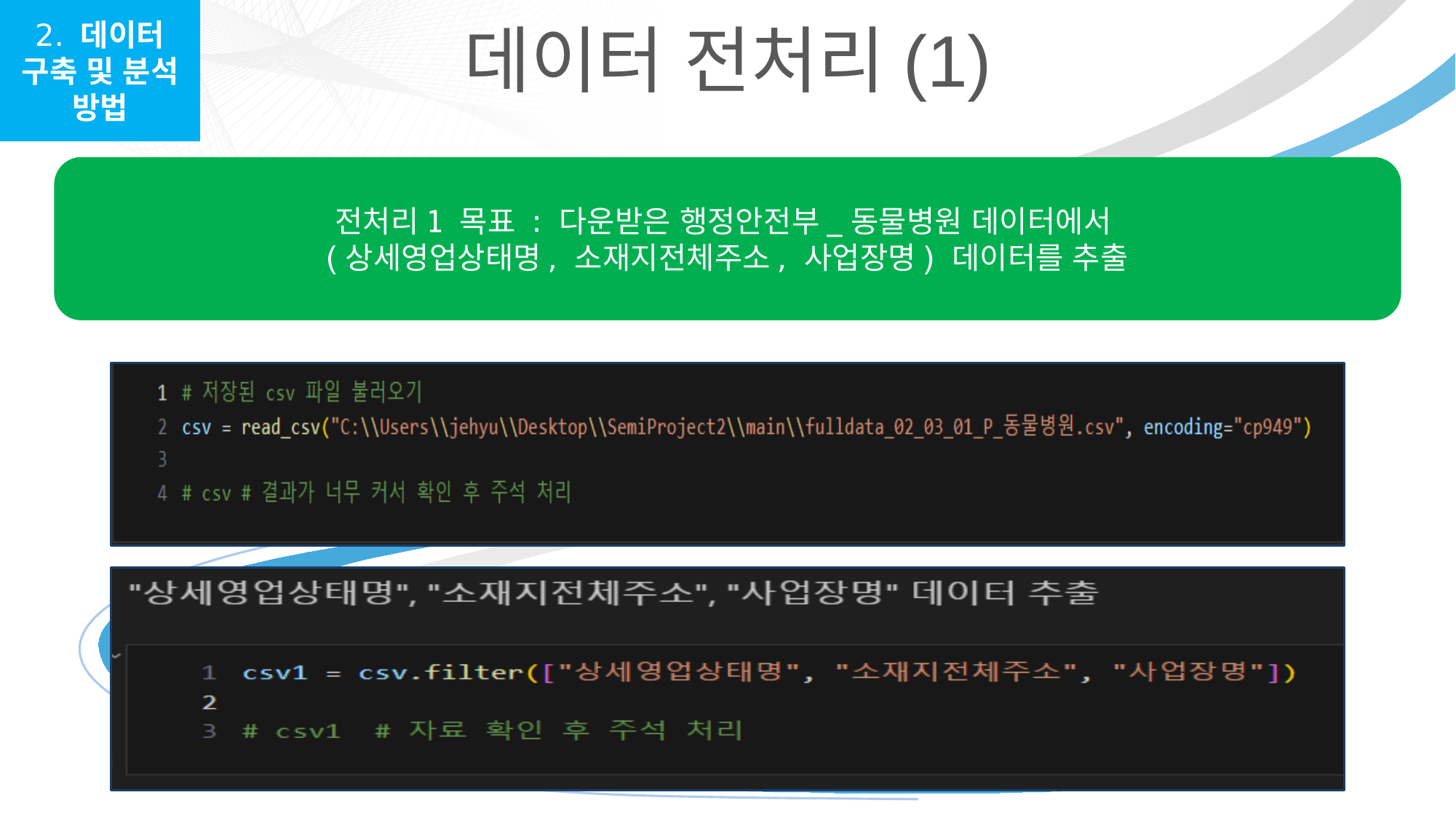

2. 데이터 구축 및 분석 방법
데이터 전처리(1)
전처리1 목표 : 다운받은 행정안전부_동물병원 데이터에서
(상세영업상태명, 소재지전체주소, 사업장명) 데이터를 추출